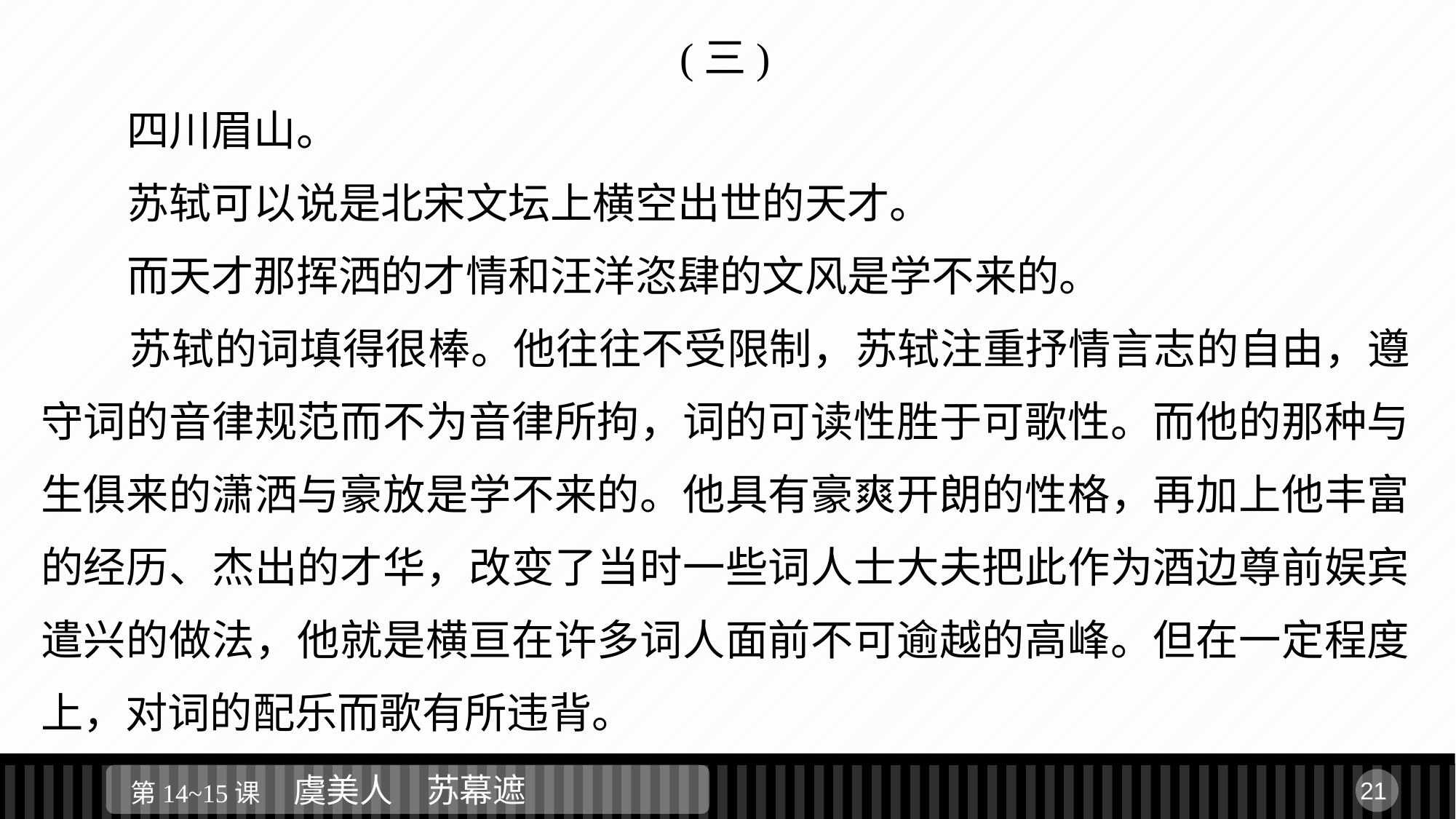

(三)
        四川眉山。
        苏轼可以说是北宋文坛上横空出世的天才。
        而天才那挥洒的才情和汪洋恣肆的文风是学不来的。
        苏轼的词填得很棒。他往往不受限制，苏轼注重抒情言志的自由，遵守词的音律规范而不为音律所拘，词的可读性胜于可歌性。而他的那种与生俱来的潇洒与豪放是学不来的。他具有豪爽开朗的性格，再加上他丰富的经历、杰出的才华，改变了当时一些词人士大夫把此作为酒边尊前娱宾遣兴的做法，他就是横亘在许多词人面前不可逾越的高峰。但在一定程度上，对词的配乐而歌有所违背。